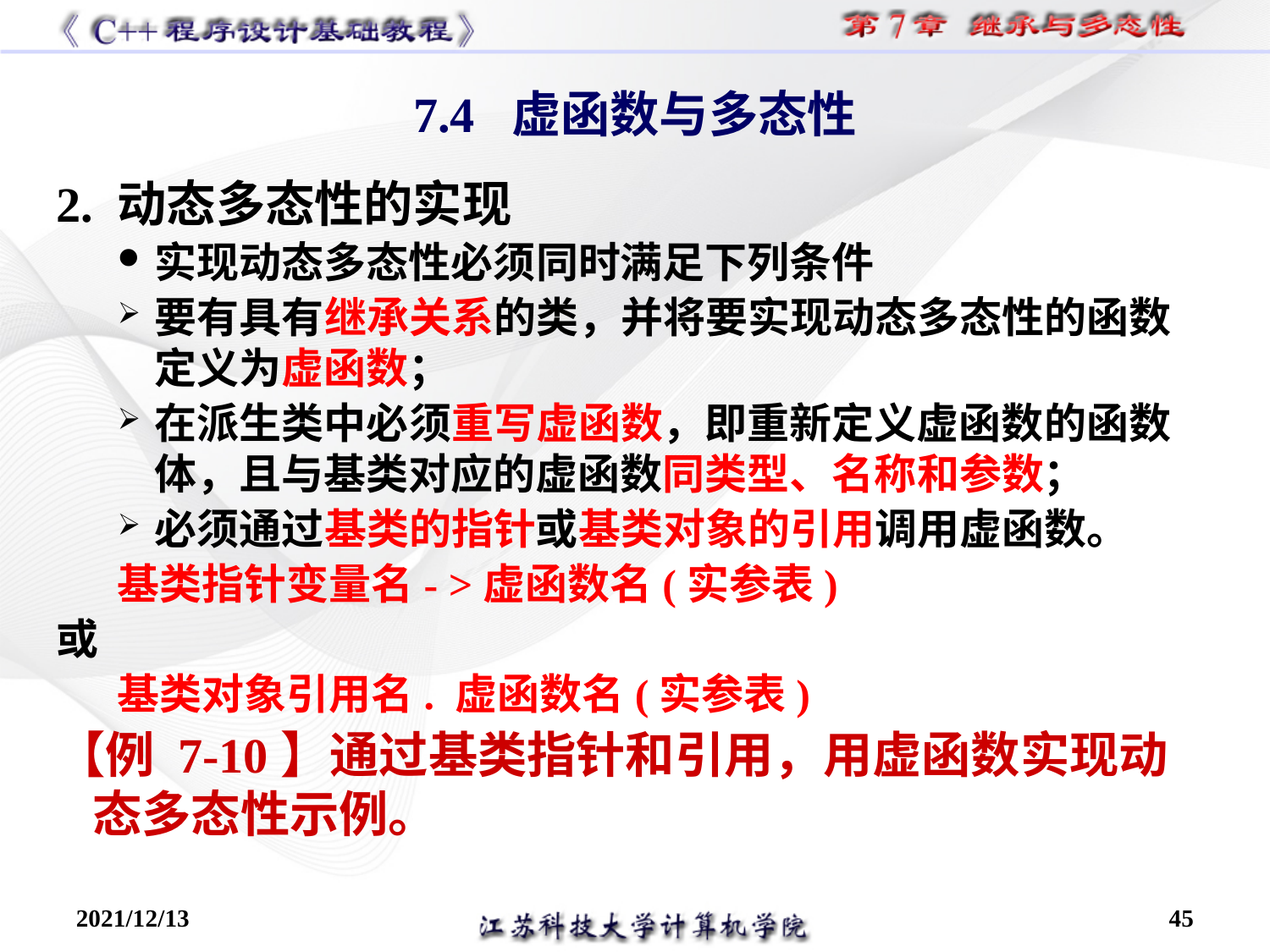

2. 动态多态性的实现
实现动态多态性必须同时满足下列条件
要有具有继承关系的类，并将要实现动态多态性的函数定义为虚函数；
在派生类中必须重写虚函数，即重新定义虚函数的函数体，且与基类对应的虚函数同类型、名称和参数；
必须通过基类的指针或基类对象的引用调用虚函数。
基类指针变量名- >虚函数名(实参表)
或
基类对象引用名. 虚函数名(实参表)
【例 7-10】通过基类指针和引用，用虚函数实现动态多态性示例。
7.4  虚函数与多态性